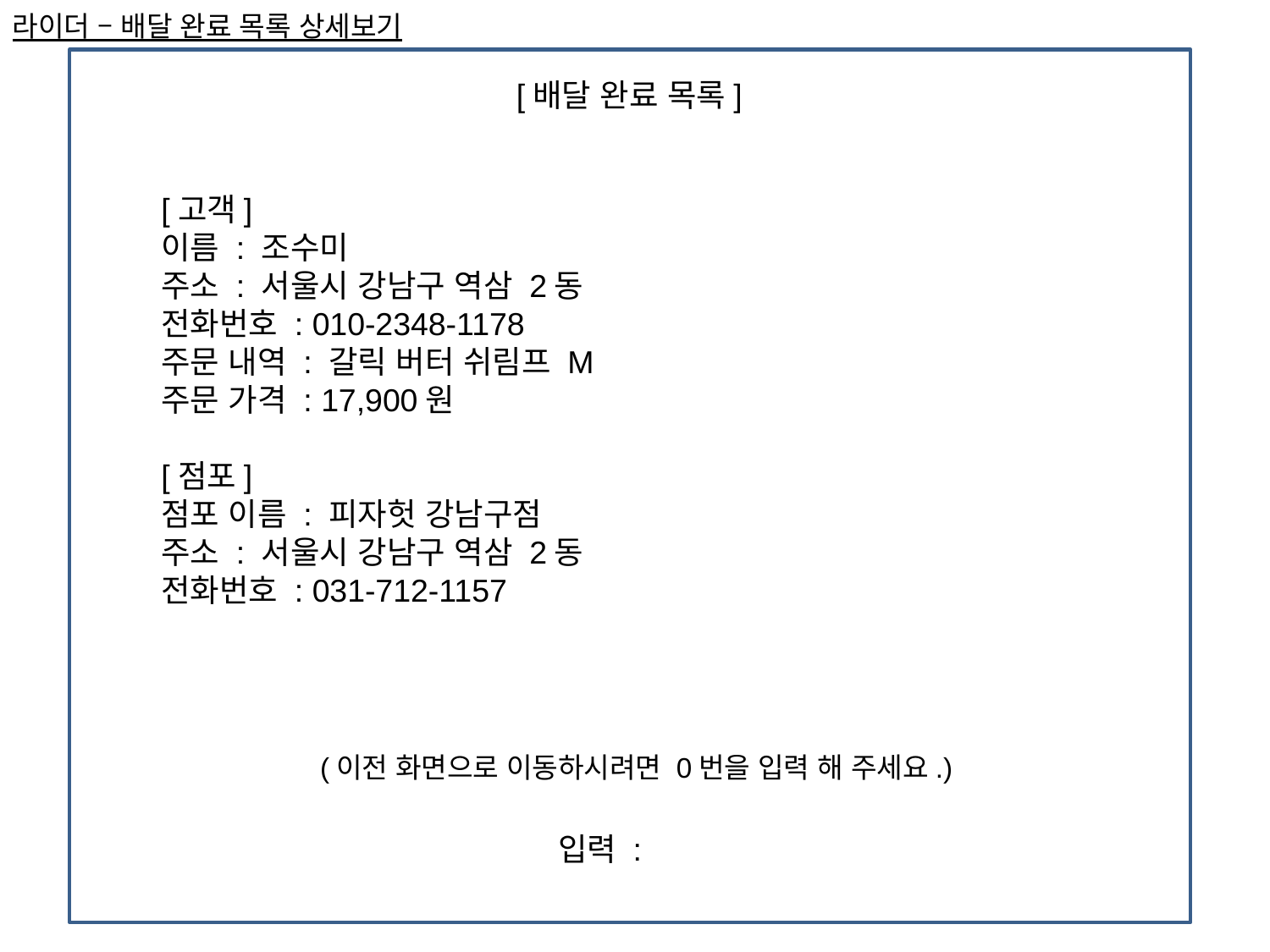

라이더 – 배달 완료 목록 상세보기

			      [배달 완료 목록]

[고객]
이름 : 조수미
주소 : 서울시 강남구 역삼 2동
전화번호 : 010-2348-1178
주문 내역 : 갈릭 버터 쉬림프 M
주문 가격 : 17,900원

[점포]
점포 이름 : 피자헛 강남구점
주소 : 서울시 강남구 역삼 2동
전화번호 : 031-712-1157
(이전 화면으로 이동하시려면 0번을 입력 해 주세요.)
입력 :